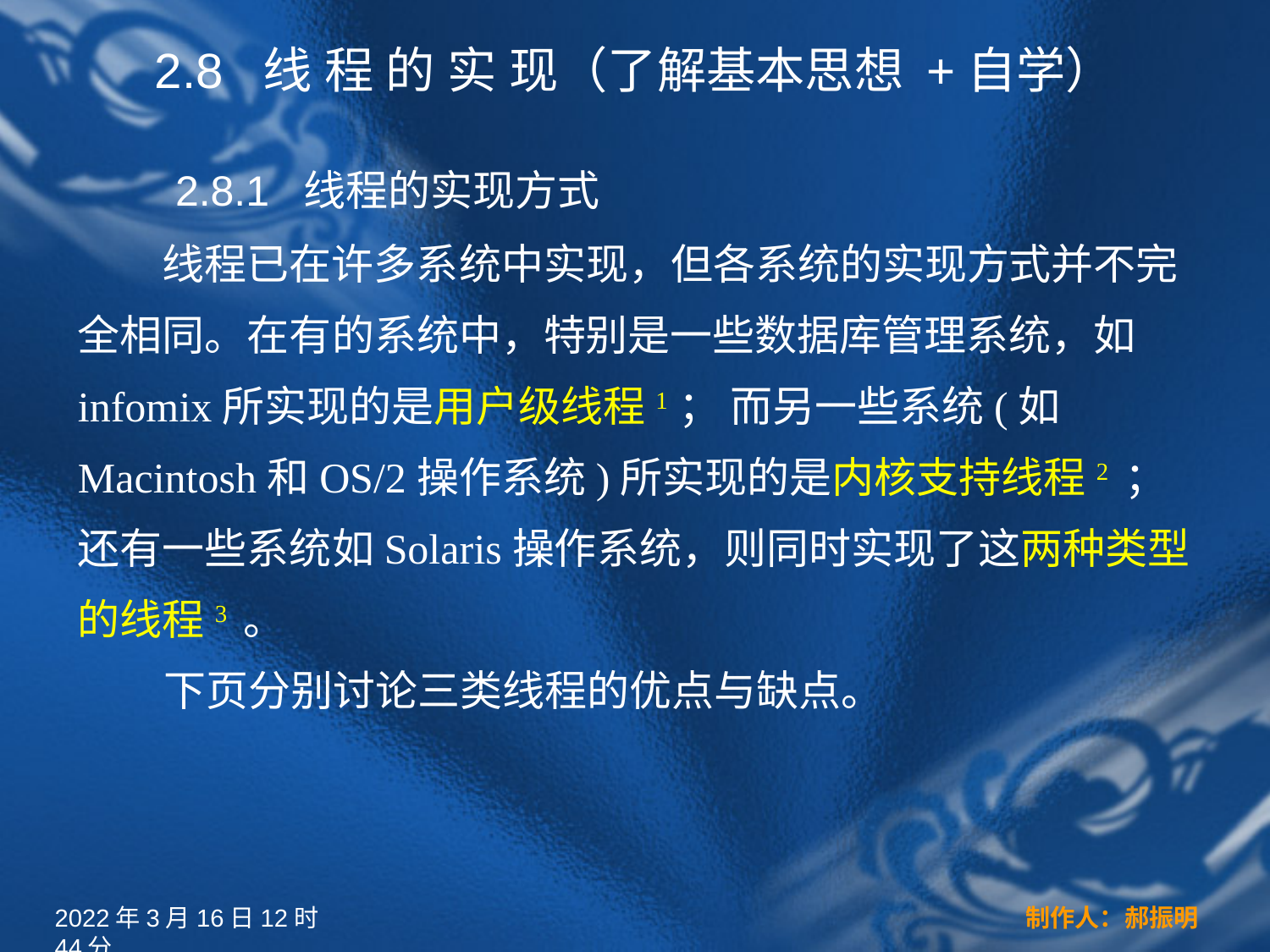

# 2.8  线 程 的 实 现（了解基本思想 +自学）
 　2.8.1  线程的实现方式
　　线程已在许多系统中实现，但各系统的实现方式并不完全相同。在有的系统中，特别是一些数据库管理系统，如infomix所实现的是用户级线程1； 而另一些系统(如Macintosh和OS/2操作系统)所实现的是内核支持线程2 ；还有一些系统如Solaris操作系统，则同时实现了这两种类型的线程3 。
        下页分别讨论三类线程的优点与缺点。
2022年3月16日12时44分
制作人：郝振明